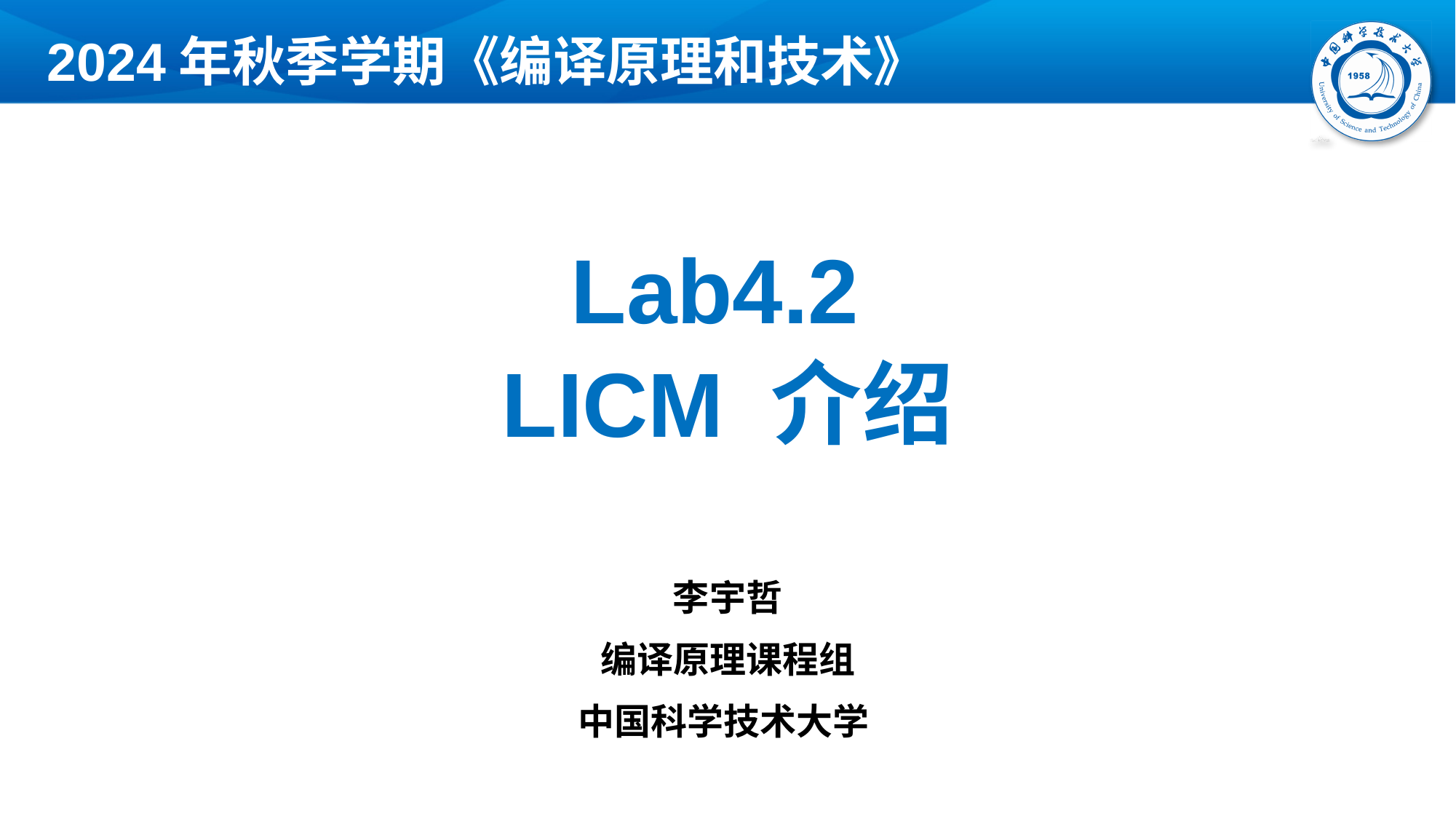

2024年秋季学期《编译原理和技术》
Lab4.2
LICM 介绍

李宇哲
编译原理课程组
中国科学技术大学